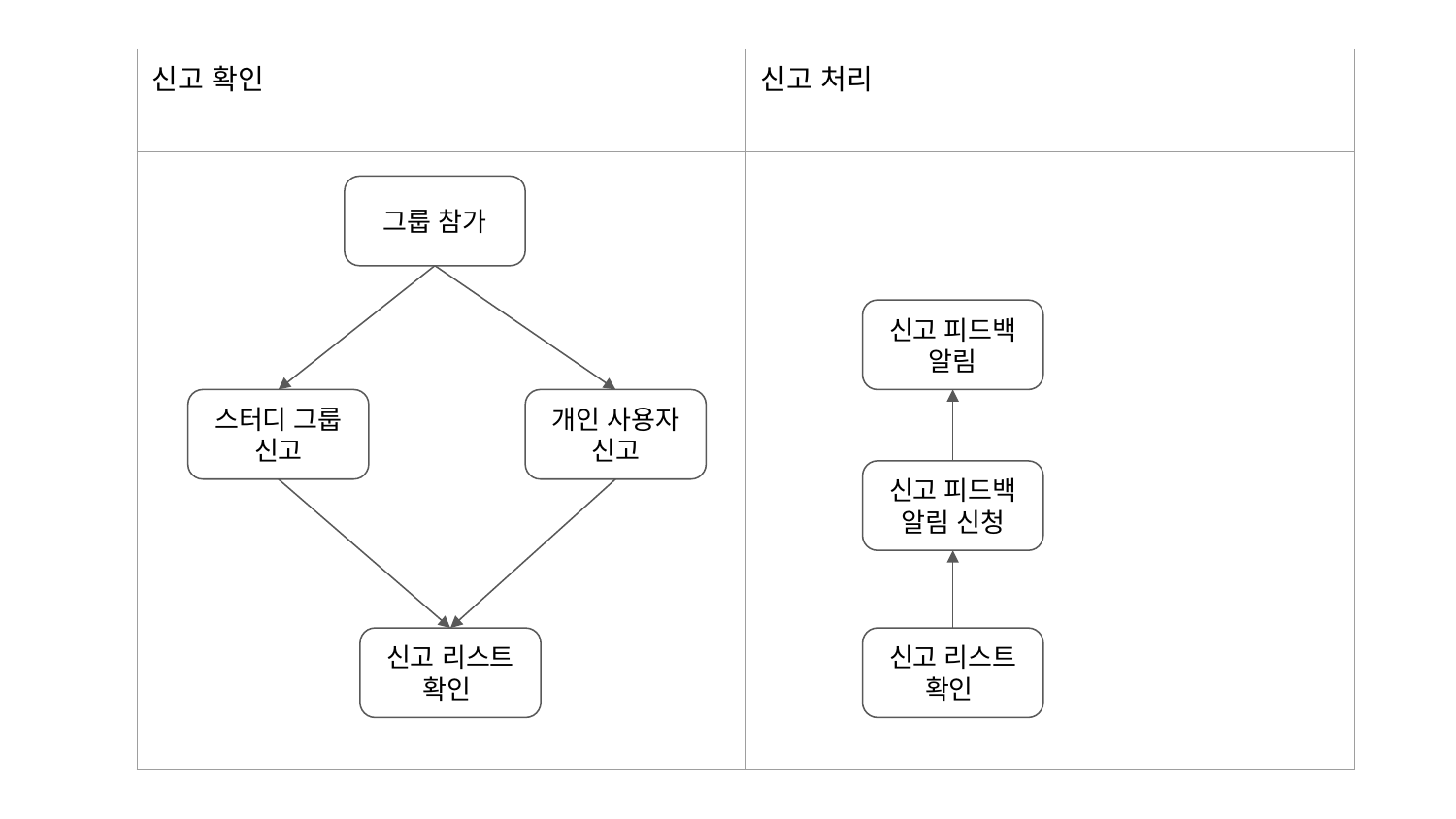

| 신고 확인 | 신고 처리 |
| --- | --- |
|  |  |
|  |  |
그룹 참가
신고 피드백 알림
스터디 그룹 신고
개인 사용자 신고
신고 피드백 알림 신청
신고 리스트 확인
신고 리스트 확인